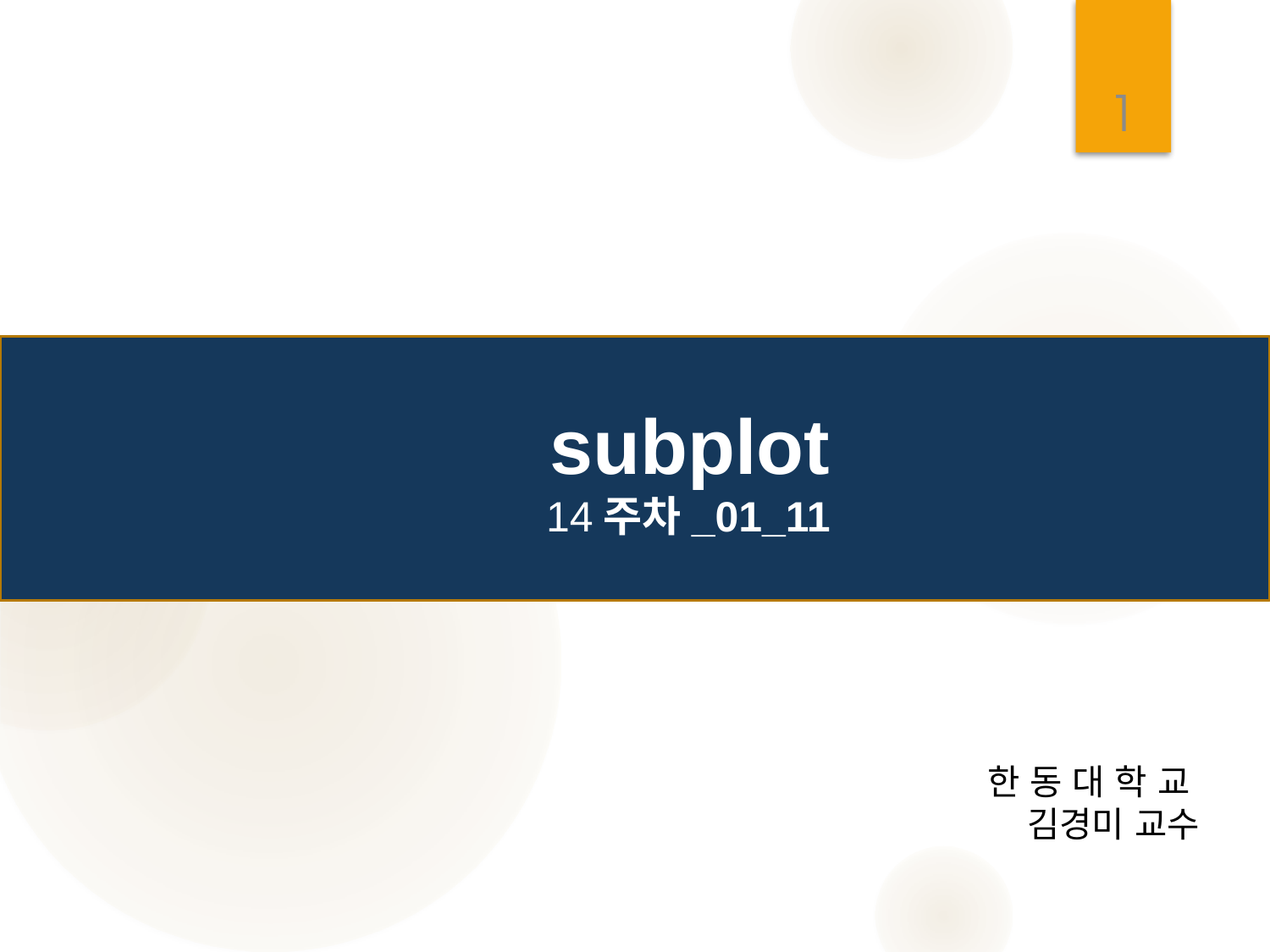

1

# subplot 14주차_01_11
한 동 대 학 교
김경미 교수